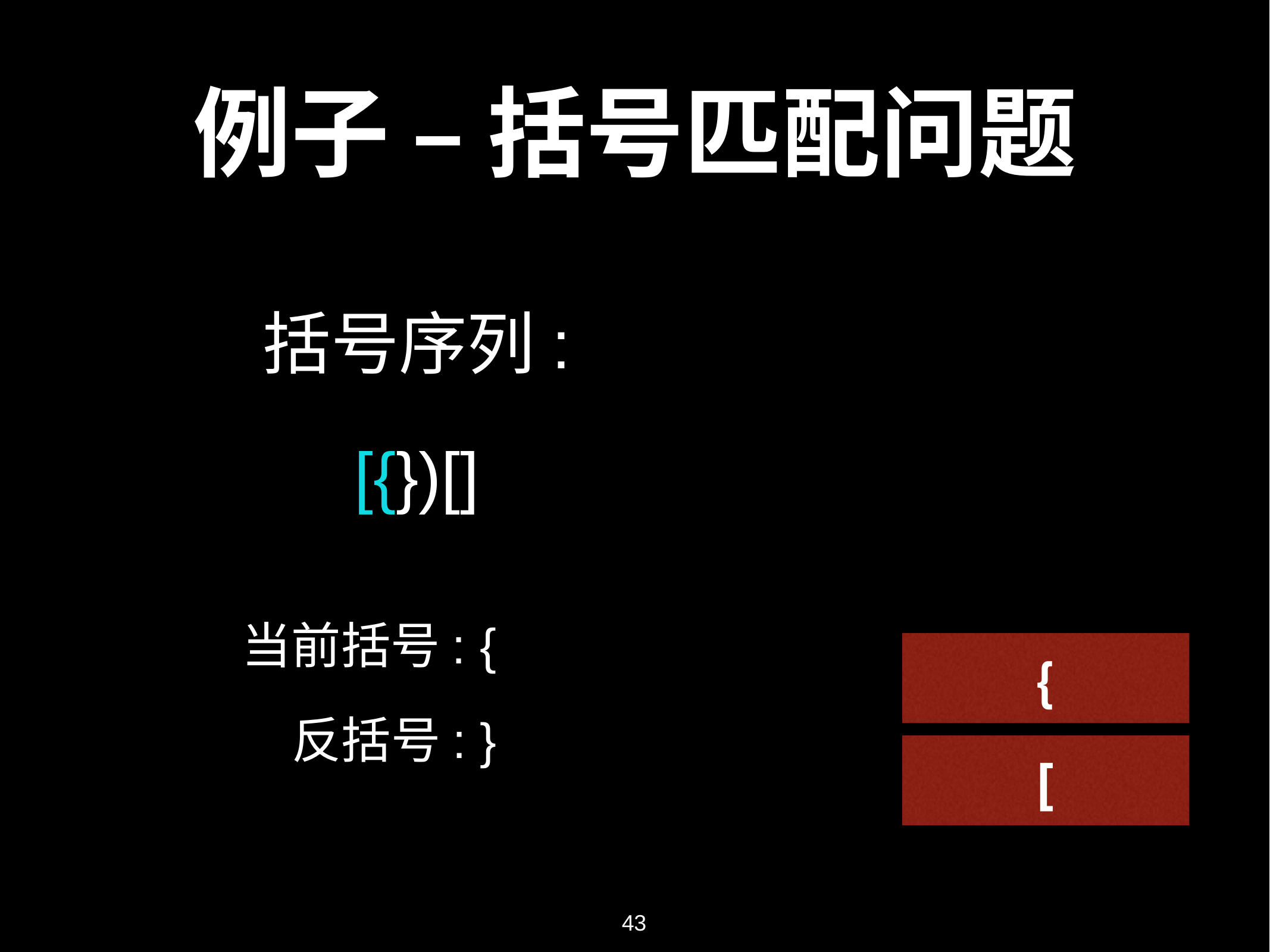

# 例子 – 括号匹配问题
括号序列:
[{})[]
当前括号: {
{
反括号: }
[
43